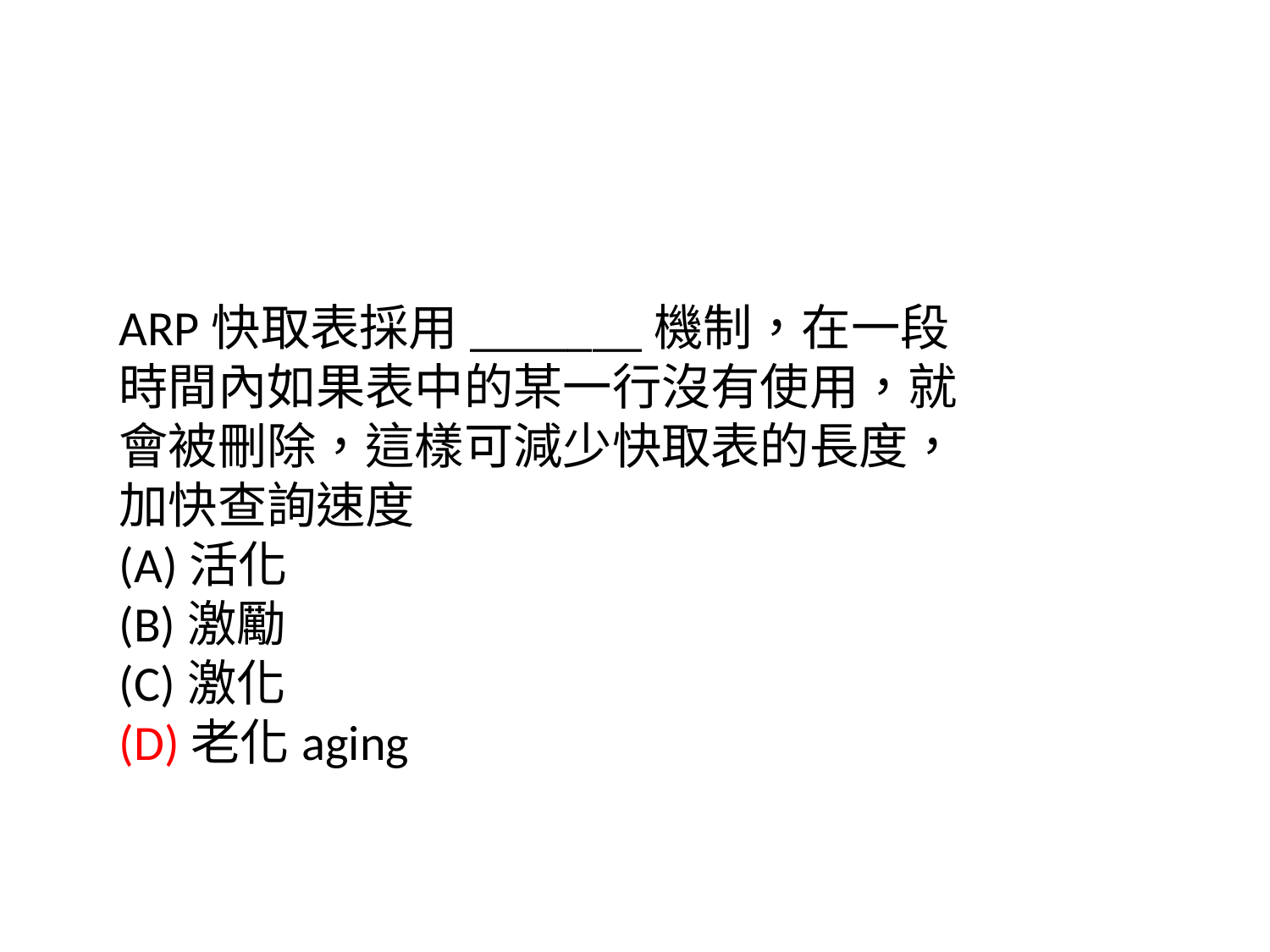

#
ARP快取表採用_______機制，在一段時間內如果表中的某一行沒有使用，就會被刪除，這樣可減少快取表的長度，加快查詢速度
(A)活化
(B)激勵
(C)激化
(D)老化aging